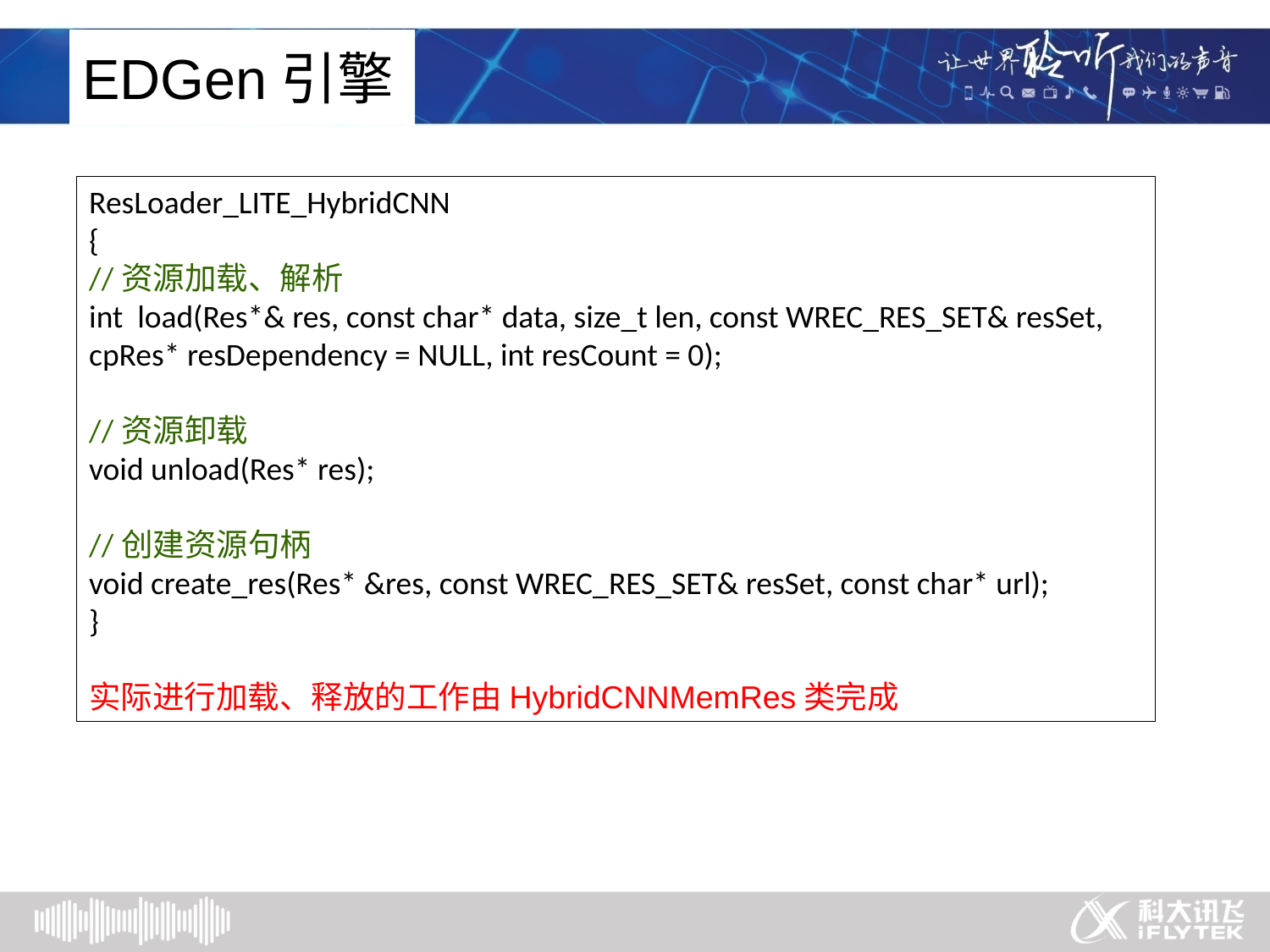

EDGen引擎
ResLoader_LITE_HybridCNN
{
//资源加载、解析
int  load(Res*& res, const char* data, size_t len, const WREC_RES_SET& resSet, cpRes* resDependency = NULL, int resCount = 0);

//资源卸载
void unload(Res* res);

//创建资源句柄
void create_res(Res* &res, const WREC_RES_SET& resSet, const char* url);
}

实际进行加载、释放的工作由HybridCNNMemRes类完成